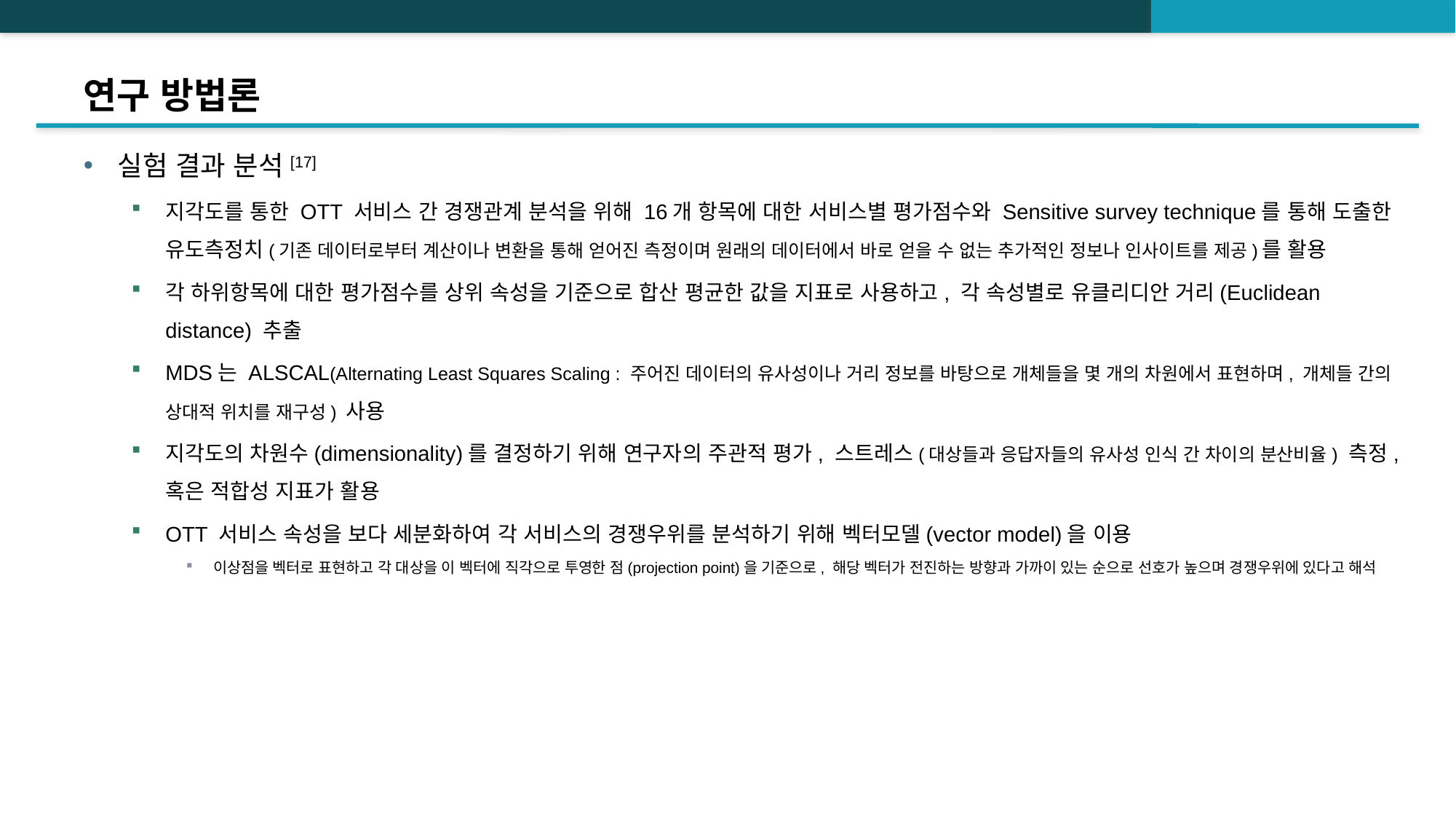

# 연구 방법론
실험 결과 분석[17]
지각도를 통한 OTT 서비스 간 경쟁관계 분석을 위해 16개 항목에 대한 서비스별 평가점수와 Sensitive survey technique를 통해 도출한 유도측정치(기존 데이터로부터 계산이나 변환을 통해 얻어진 측정이며 원래의 데이터에서 바로 얻을 수 없는 추가적인 정보나 인사이트를 제공)를 활용
각 하위항목에 대한 평가점수를 상위 속성을 기준으로 합산 평균한 값을 지표로 사용하고, 각 속성별로 유클리디안 거리(Euclidean distance) 추출
MDS는 ALSCAL(Alternating Least Squares Scaling : 주어진 데이터의 유사성이나 거리 정보를 바탕으로 개체들을 몇 개의 차원에서 표현하며, 개체들 간의 상대적 위치를 재구성) 사용
지각도의 차원수(dimensionality)를 결정하기 위해 연구자의 주관적 평가, 스트레스(대상들과 응답자들의 유사성 인식 간 차이의 분산비율) 측정, 혹은 적합성 지표가 활용
OTT 서비스 속성을 보다 세분화하여 각 서비스의 경쟁우위를 분석하기 위해 벡터모델(vector model)을 이용
이상점을 벡터로 표현하고 각 대상을 이 벡터에 직각으로 투영한 점(projection point)을 기준으로, 해당 벡터가 전진하는 방향과 가까이 있는 순으로 선호가 높으며 경쟁우위에 있다고 해석